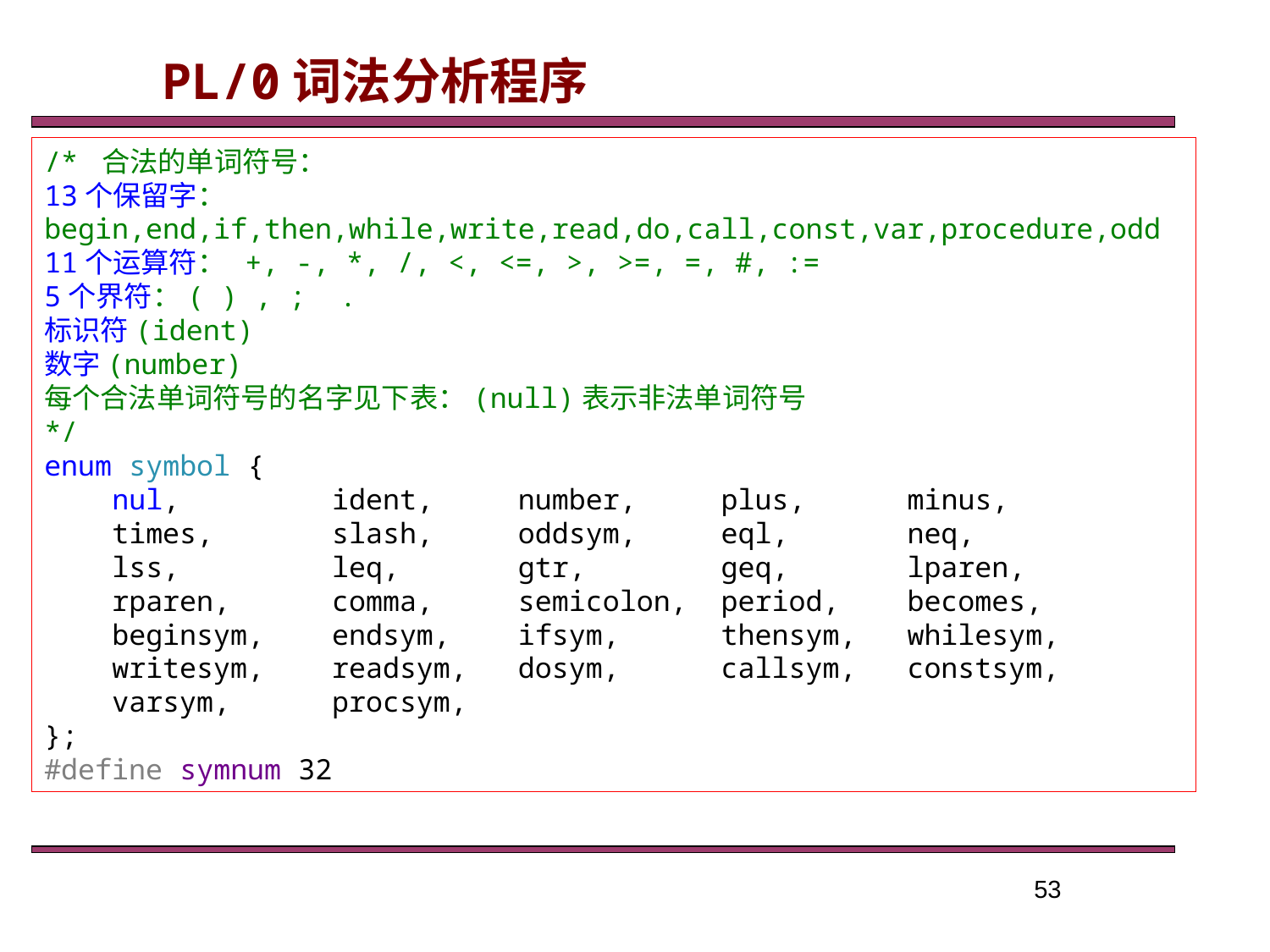

PL/0词法分析程序
/* 合法的单词符号：
13个保留字：  begin,end,if,then,while,write,read,do,call,const,var,procedure,odd
11个运算符：  +, -, *, /, <, <=, >, >=, =, #, :=
5个界符：( ) , ;  .
标识符(ident)
数字(number)
每个合法单词符号的名字见下表：(null)表示非法单词符号
*/
enum symbol {
    nul,         ident,     number,     plus,      minus,
    times,       slash,     oddsym,     eql,       neq,
    lss,         leq,       gtr,        geq,       lparen,
    rparen,      comma,     semicolon,  period,    becomes,
    beginsym,    endsym,    ifsym,      thensym,   whilesym,
    writesym,    readsym,   dosym,      callsym,   constsym,
    varsym,      procsym,
};
#define symnum 32
53